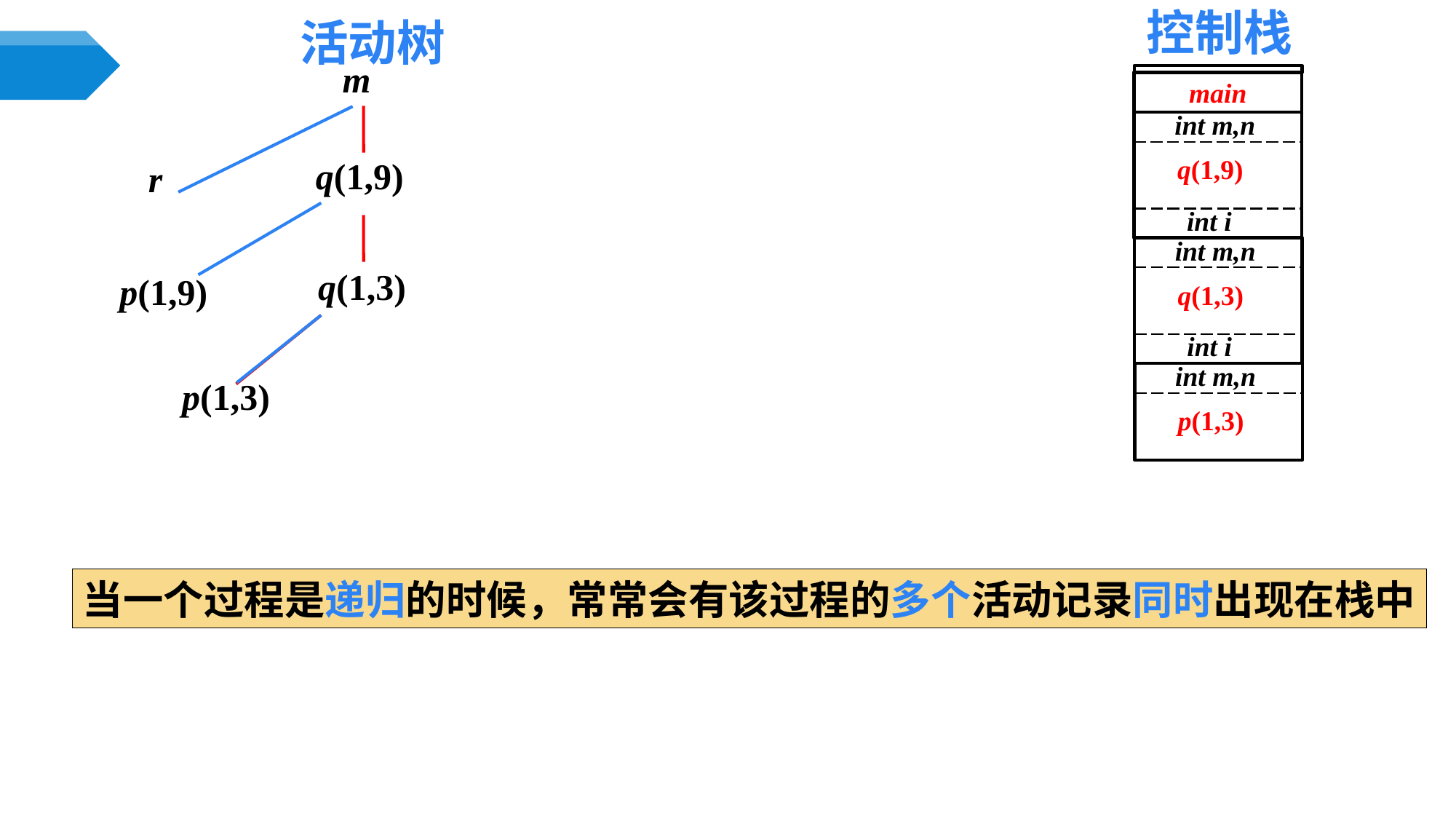

控制栈
活动树
m

main
int m,n

q(1,9)
int i

q(1,9)
r

int m,n

q(1,3)
int i
q(1,3)
p(1,9)

int m,n

p(1,3)
p(1,3)
当一个过程是递归的时候，常常会有该过程的多个活动记录同时出现在栈中